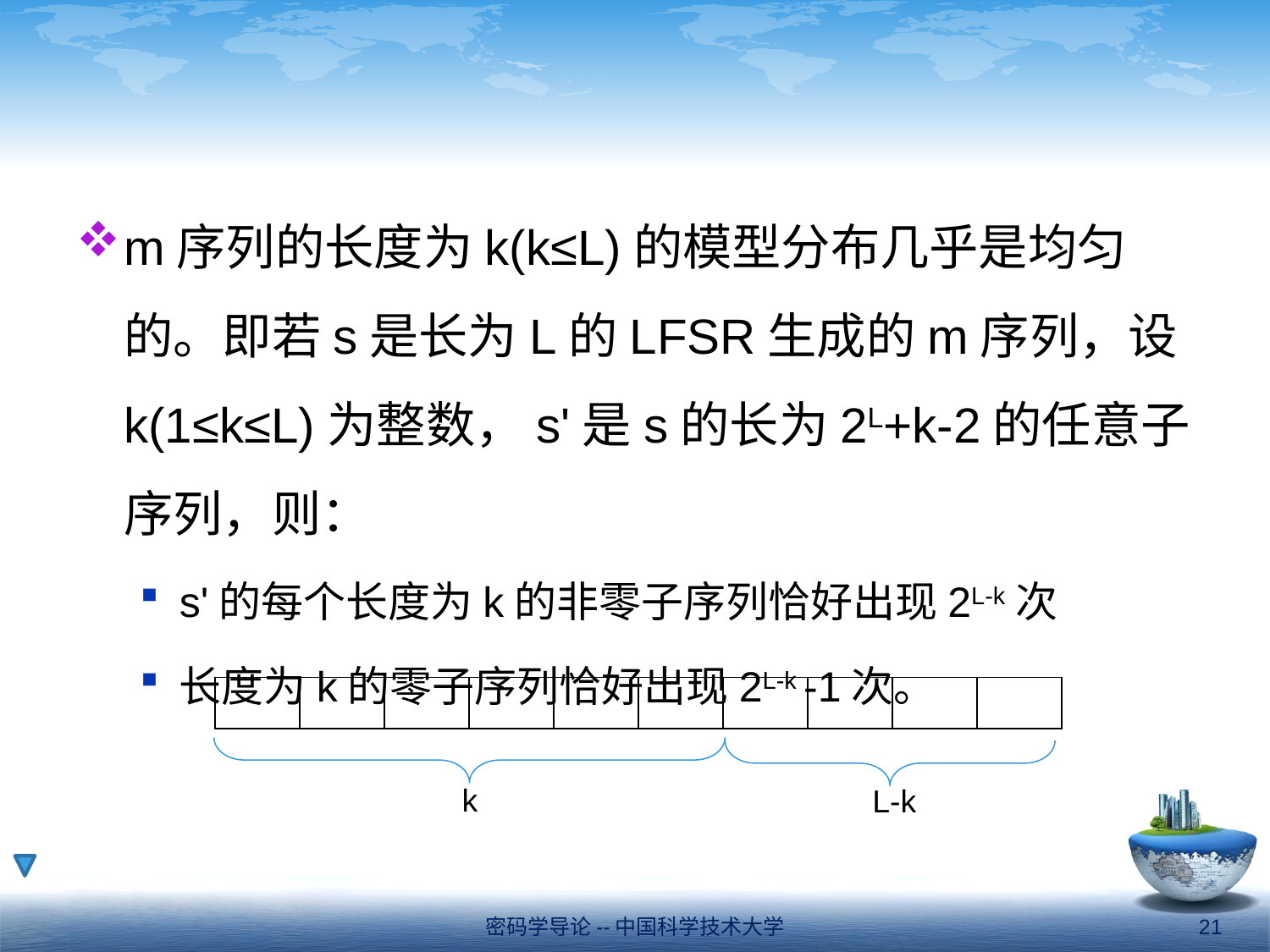

#
m序列的长度为k(k≤L)的模型分布几乎是均匀的。即若s是长为L的LFSR生成的m序列，设k(1≤k≤L)为整数，s'是s的长为2L+k-2的任意子序列，则：
s'的每个长度为k的非零子序列恰好出现2L-k次
长度为k的零子序列恰好出现2L-k -1次。

|  |  |  |  |  |  |  |  |  |  |
| --- | --- | --- | --- | --- | --- | --- | --- | --- | --- |
k
L-k

密码学导论--中国科学技术大学
21